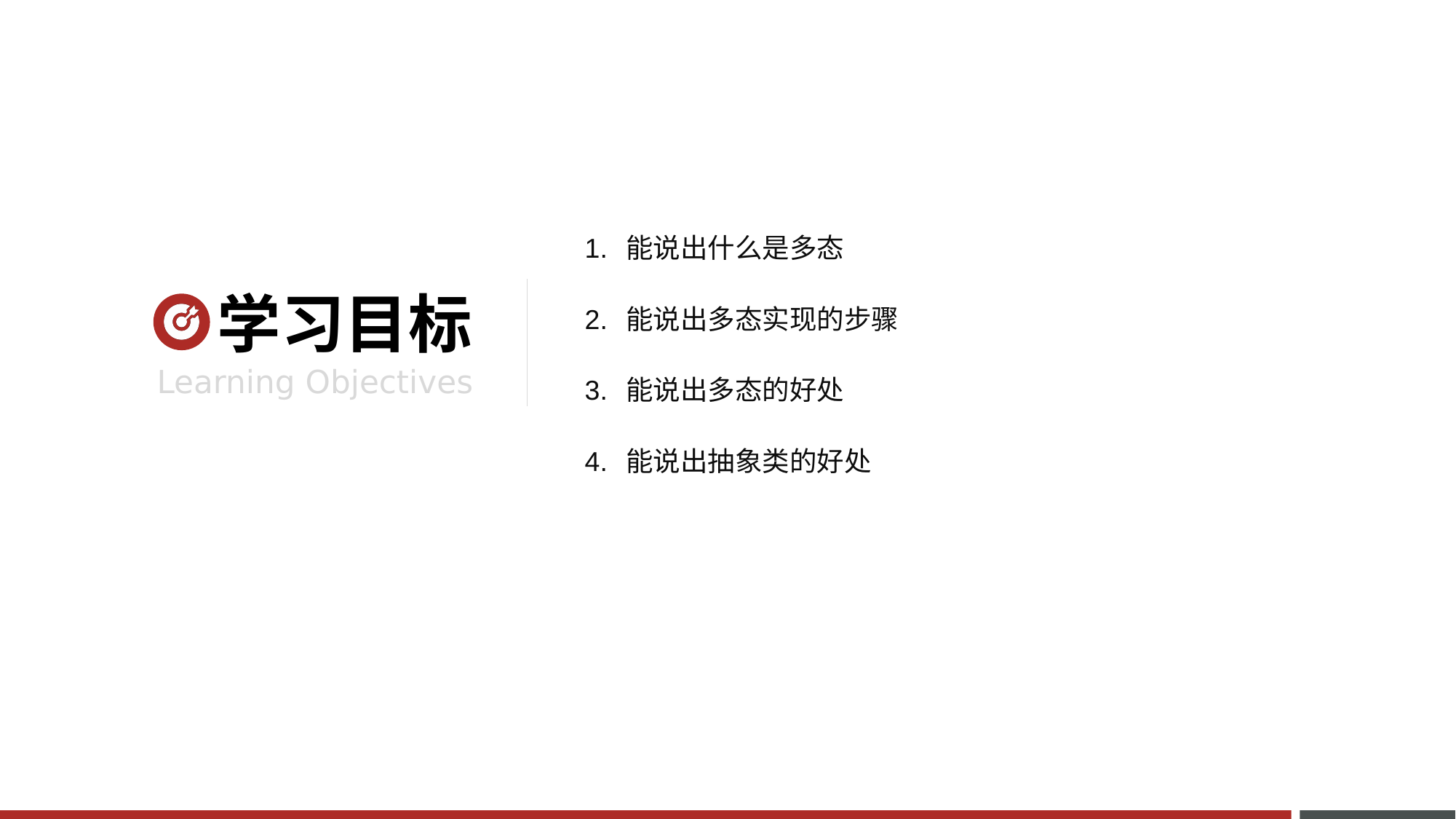

能说出什么是多态
能说出多态实现的步骤
能说出多态的好处
能说出抽象类的好处